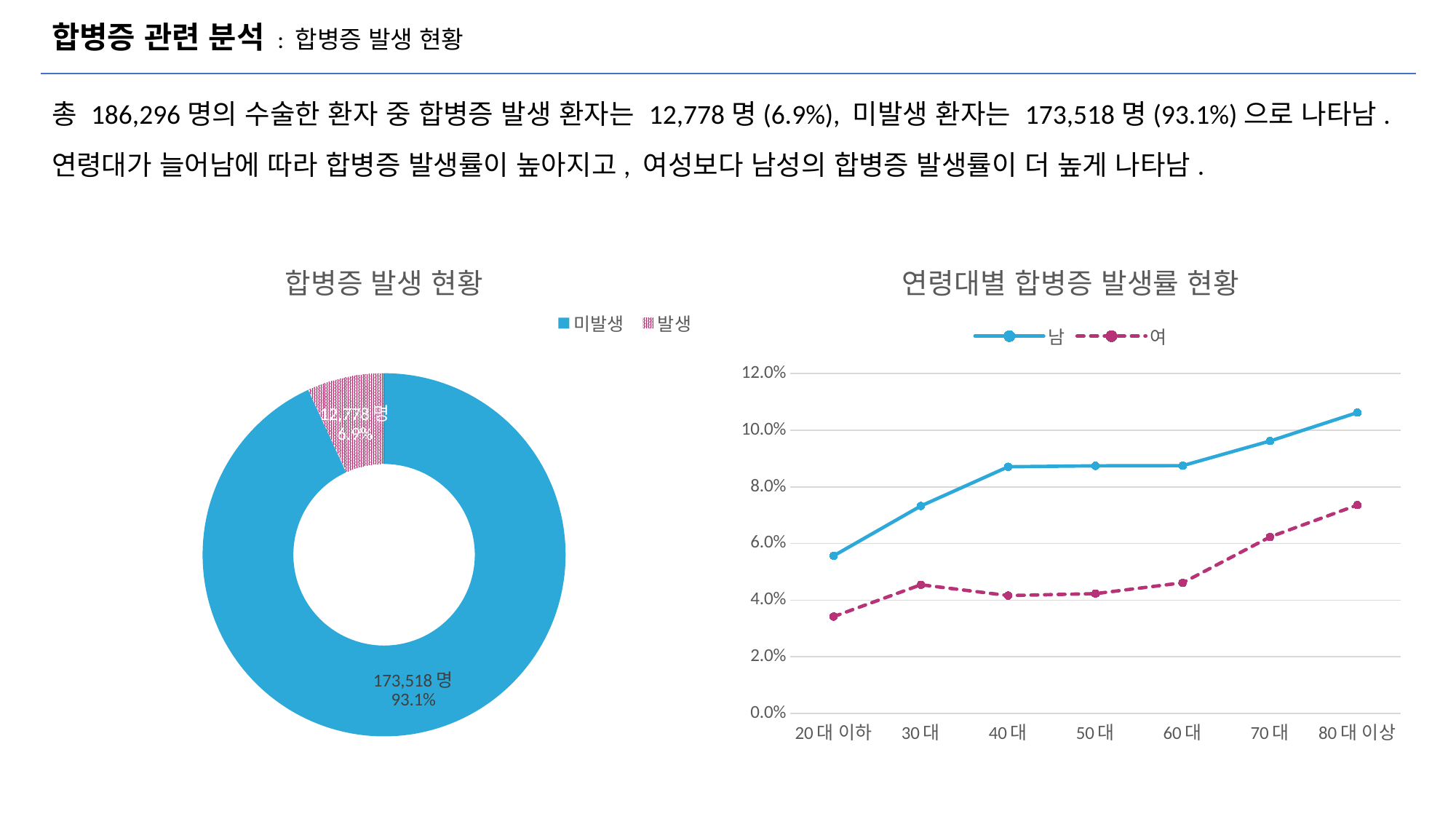

# 합병증 관련 분석 : 합병증 발생 현황
총 186,296명의 수술한 환자 중 합병증 발생 환자는 12,778명(6.9%), 미발생 환자는 173,518명(93.1%)으로 나타남.
연령대가 늘어남에 따라 합병증 발생률이 높아지고, 여성보다 남성의 합병증 발생률이 더 높게 나타남.

### Chart: 합병증 발생 현황

| Category | 합병증 |
|---|---|
| 미발생 | 173518.0 |
| 발생 | 12778.0 |

### Chart: 연령대별 합병증 발생률 현황

| Category | 남 | 여 |
|---|---|---|
| 20대 이하 | 0.0556581376945397 | 0.034206841368273656 |
| 30대 | 0.07326210628555571 | 0.04544839713242256 |
| 40대 | 0.08709815687955422 | 0.041623225599486724 |
| 50대 | 0.08743169398907104 | 0.042305180123599455 |
| 60대 | 0.08750484376651284 | 0.04614337568058076 |
| 70대 | 0.09620214238122085 | 0.06232564037534872 |
| 80대 이상 | 0.10623306233062331 | 0.07357087926172776 |